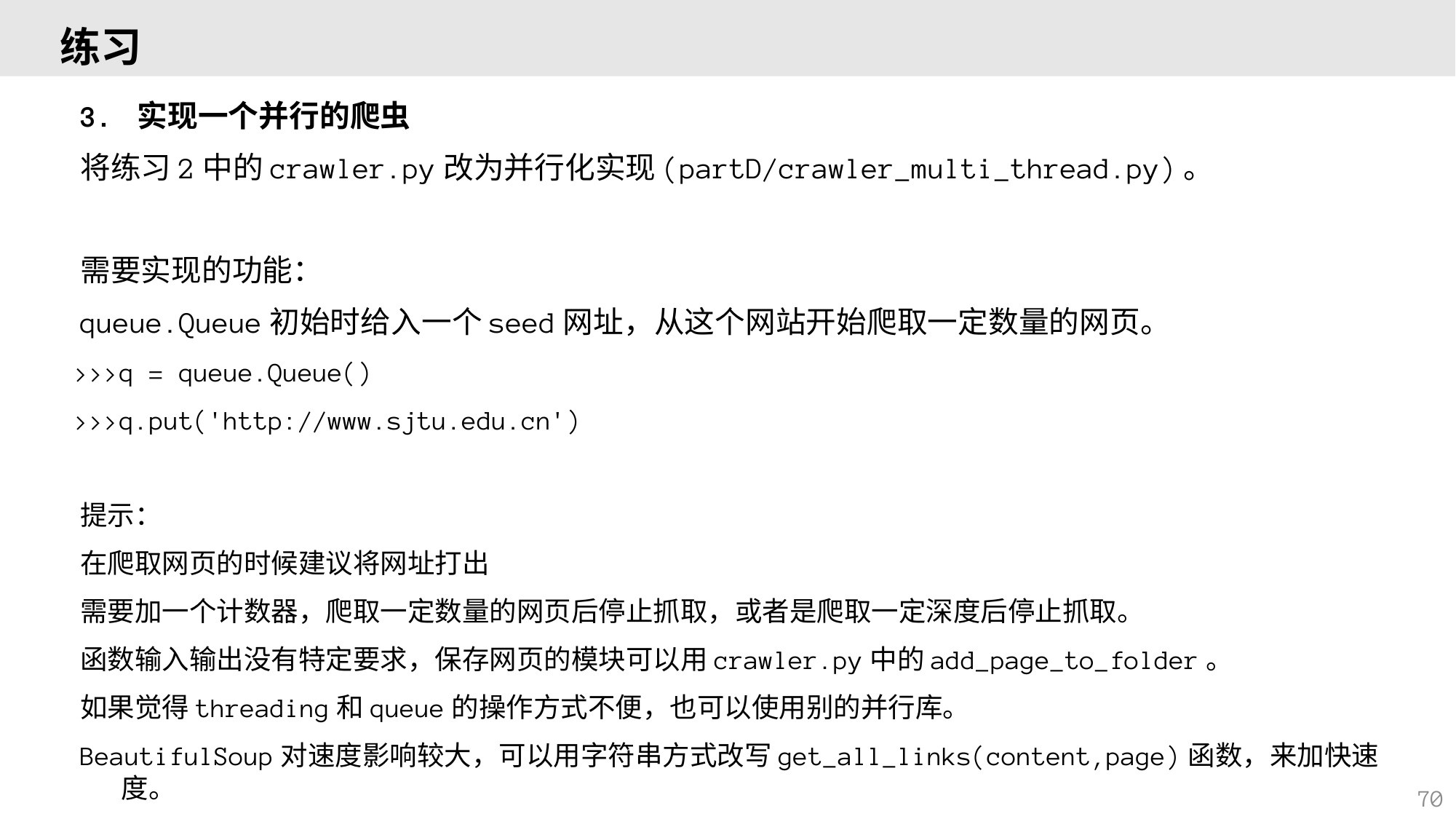

# 练习
3. 实现一个并行的爬虫
将练习2中的crawler.py改为并行化实现(partD/crawler_multi_thread.py)。

需要实现的功能：
queue.Queue初始时给入一个seed网址，从这个网站开始爬取一定数量的网页。
 >>>q = queue.Queue()
 >>>q.put('http://www.sjtu.edu.cn')

提示：
在爬取网页的时候建议将网址打出
需要加一个计数器，爬取一定数量的网页后停止抓取，或者是爬取一定深度后停止抓取。
函数输入输出没有特定要求，保存网页的模块可以用crawler.py中的add_page_to_folder。
如果觉得threading和queue的操作方式不便，也可以使用别的并行库。
BeautifulSoup对速度影响较大，可以用字符串方式改写get_all_links(content,page)函数，来加快速度。

70